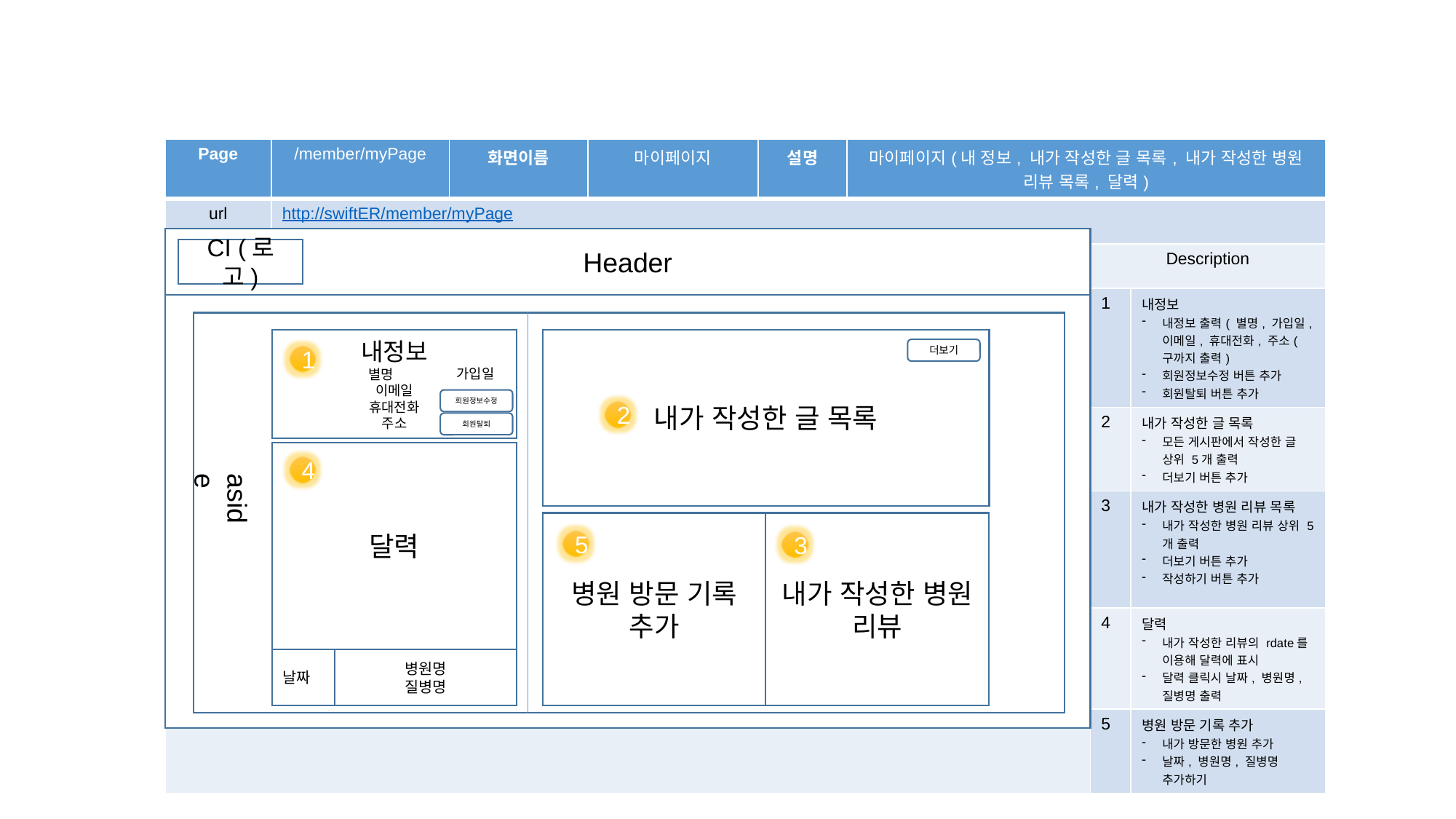

| Page | /member/myPage | 화면이름 | 마이페이지 | 설명 | 마이페이지(내 정보, 내가 작성한 글 목록, 내가 작성한 병원 리뷰 목록, 달력) |  |  |
| --- | --- | --- | --- | --- | --- | --- | --- |
| url | http://swiftER/member/myPage |  |  |  |  |  |  |
|  |  |  |  |  |  | Description |  |
|  |  |  |  |  |  | 1 | 내정보 내정보 출력( 별명, 가입일, 이메일, 휴대전화, 주소(구까지 출력) 회원정보수정 버튼 추가 회원탈퇴 버튼 추가 |
|  |  |  |  |  |  | 2 | 내가 작성한 글 목록 모든 게시판에서 작성한 글 상위 5개 출력 더보기 버튼 추가 |
|  |  |  |  |  |  | 3 | 내가 작성한 병원 리뷰 목록 내가 작성한 병원 리뷰 상위 5개 출력 더보기 버튼 추가 작성하기 버튼 추가 |
|  |  |  |  |  |  | 4 | 달력 내가 작성한 리뷰의 rdate를 이용해 달력에 표시 달력 클릭시 날짜, 병원명, 질병명 출력 |
|  |  |  |  |  |  | 5 | 병원 방문 기록 추가 내가 방문한 병원 추가 날짜, 병원명, 질병명 추가하기 |

Header
CI (로고)

내정보
별명
이메일
휴대전화
주소
내가 작성한 글 목록
더보기
1
가입일
회원정보수정
2
회원탈퇴
달력
4
aside
병원 방문 기록 추가
내가 작성한 병원 리뷰
더보기
5
3
날짜
병원명
질병명
작성하기